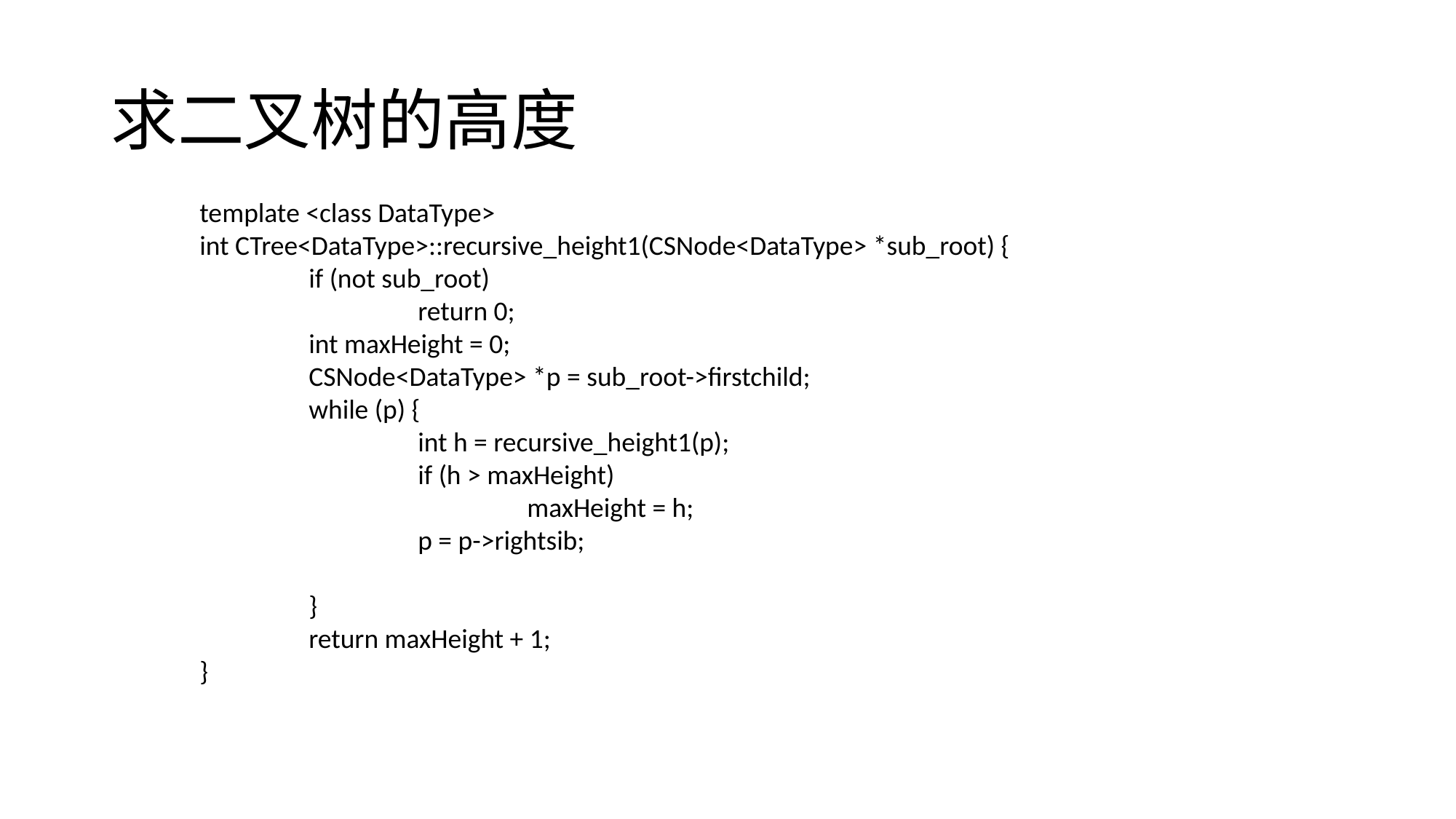

# 求二叉树的高度
template <class DataType>
int CTree<DataType>::recursive_height1(CSNode<DataType> *sub_root) {
	if (not sub_root)
		return 0;
	int maxHeight = 0;
	CSNode<DataType> *p = sub_root->firstchild;
	while (p) {
		int h = recursive_height1(p);
		if (h > maxHeight)
			maxHeight = h;
		p = p->rightsib;

	}
	return maxHeight + 1;
}